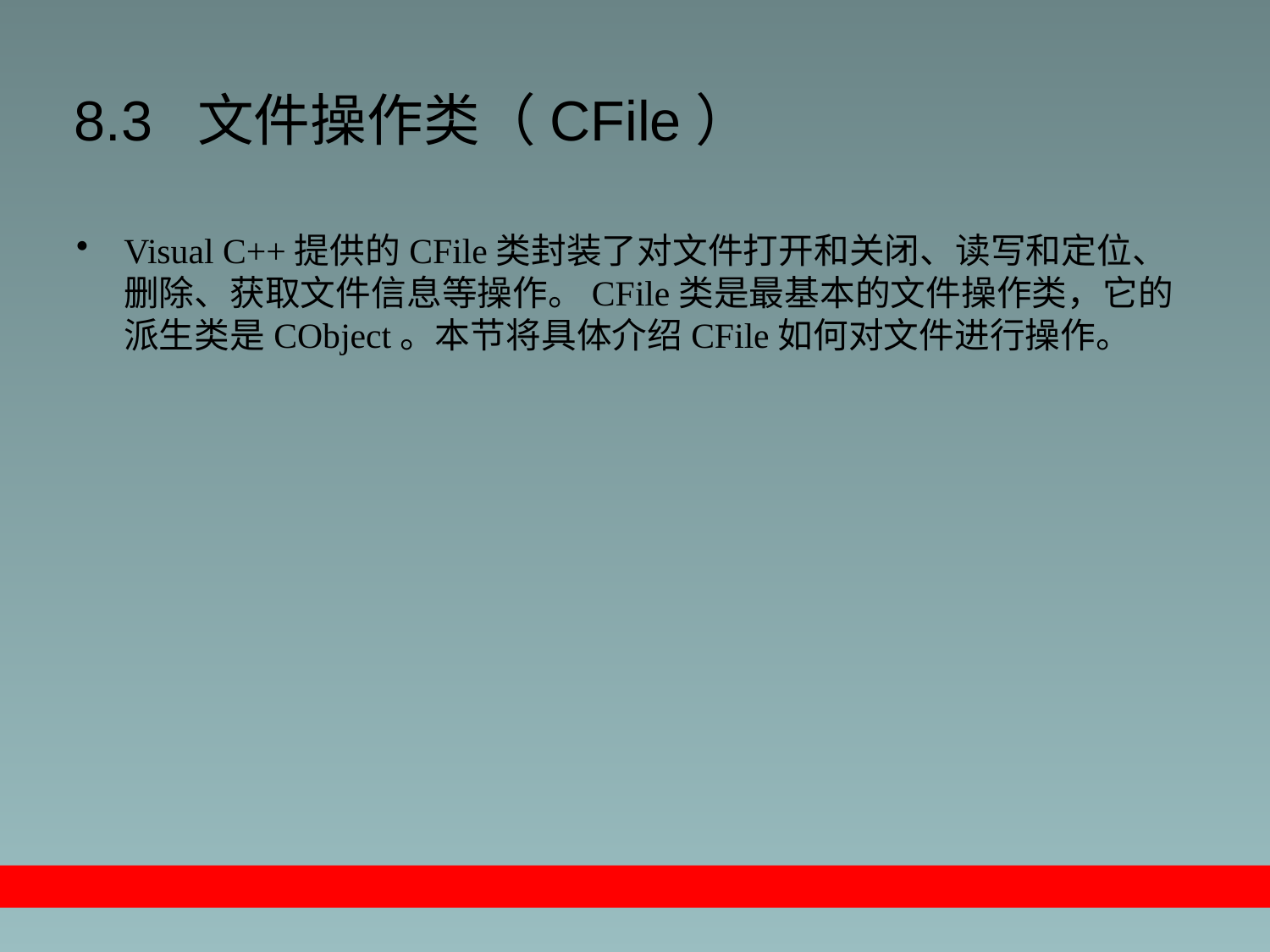

# 8.3  文件操作类（CFile）
Visual C++提供的CFile类封装了对文件打开和关闭、读写和定位、删除、获取文件信息等操作。CFile类是最基本的文件操作类，它的派生类是CObject。本节将具体介绍CFile如何对文件进行操作。